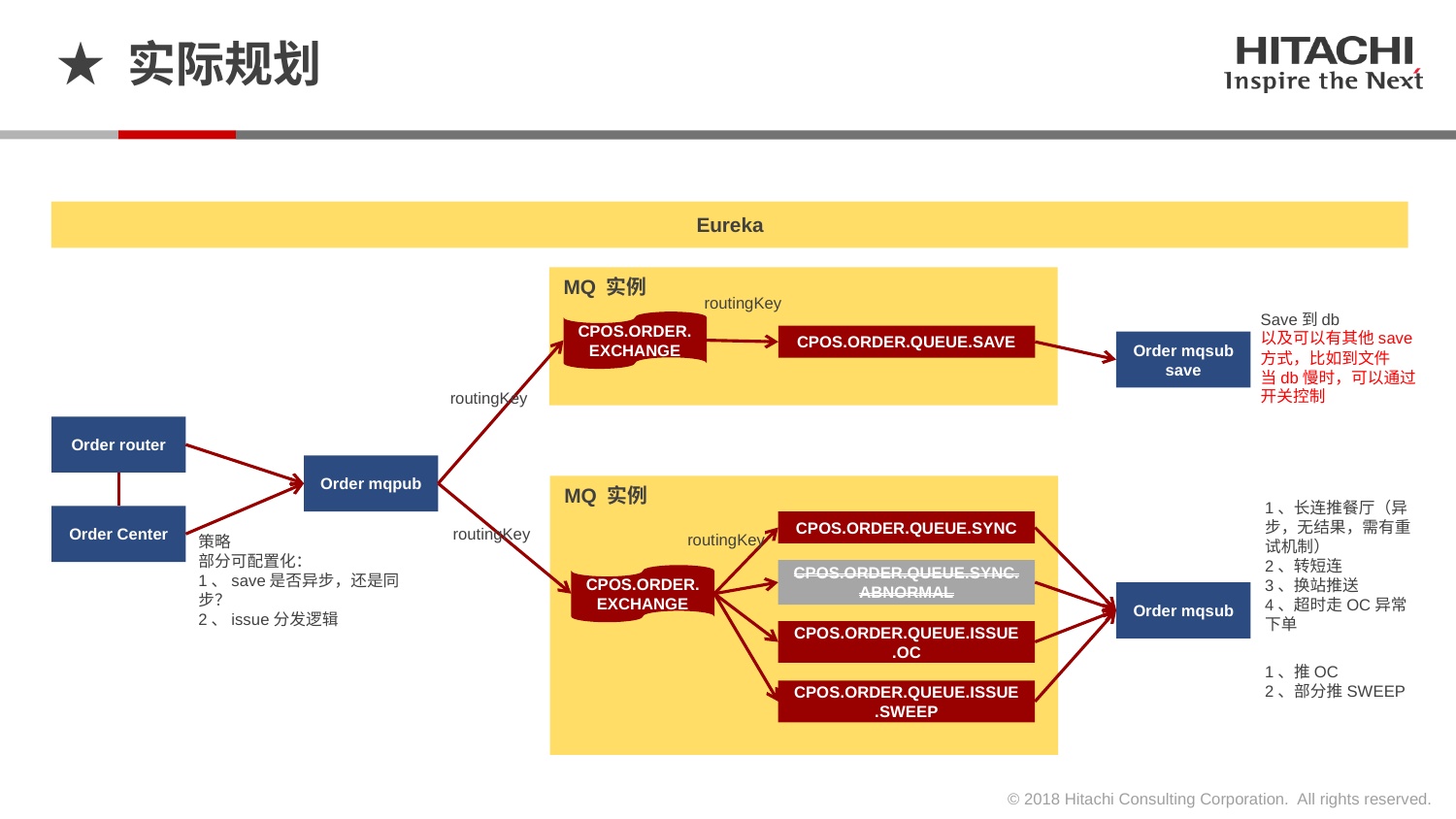

# ★ 实际规划
Eureka
MQ 实例
routingKey
Save到db
以及可以有其他save方式，比如到文件
当db慢时，可以通过开关控制
CPOS.ORDER.EXCHANGE
CPOS.ORDER.QUEUE.SAVE
Order mqsub save
routingKey
Order router
Order mqpub
MQ 实例
1、长连推餐厅（异步，无结果，需有重试机制）
2、转短连
3、换站推送
4、超时走OC异常下单
Order Center
CPOS.ORDER.QUEUE.SYNC
routingKey
routingKey
策略
部分可配置化：
1、save是否异步，还是同步？
2、issue分发逻辑
CPOS.ORDER.QUEUE.SYNC.ABNORMAL
CPOS.ORDER.EXCHANGE
Order mqsub
CPOS.ORDER.QUEUE.ISSUE.OC
1、推OC
2、部分推SWEEP
CPOS.ORDER.QUEUE.ISSUE.SWEEP